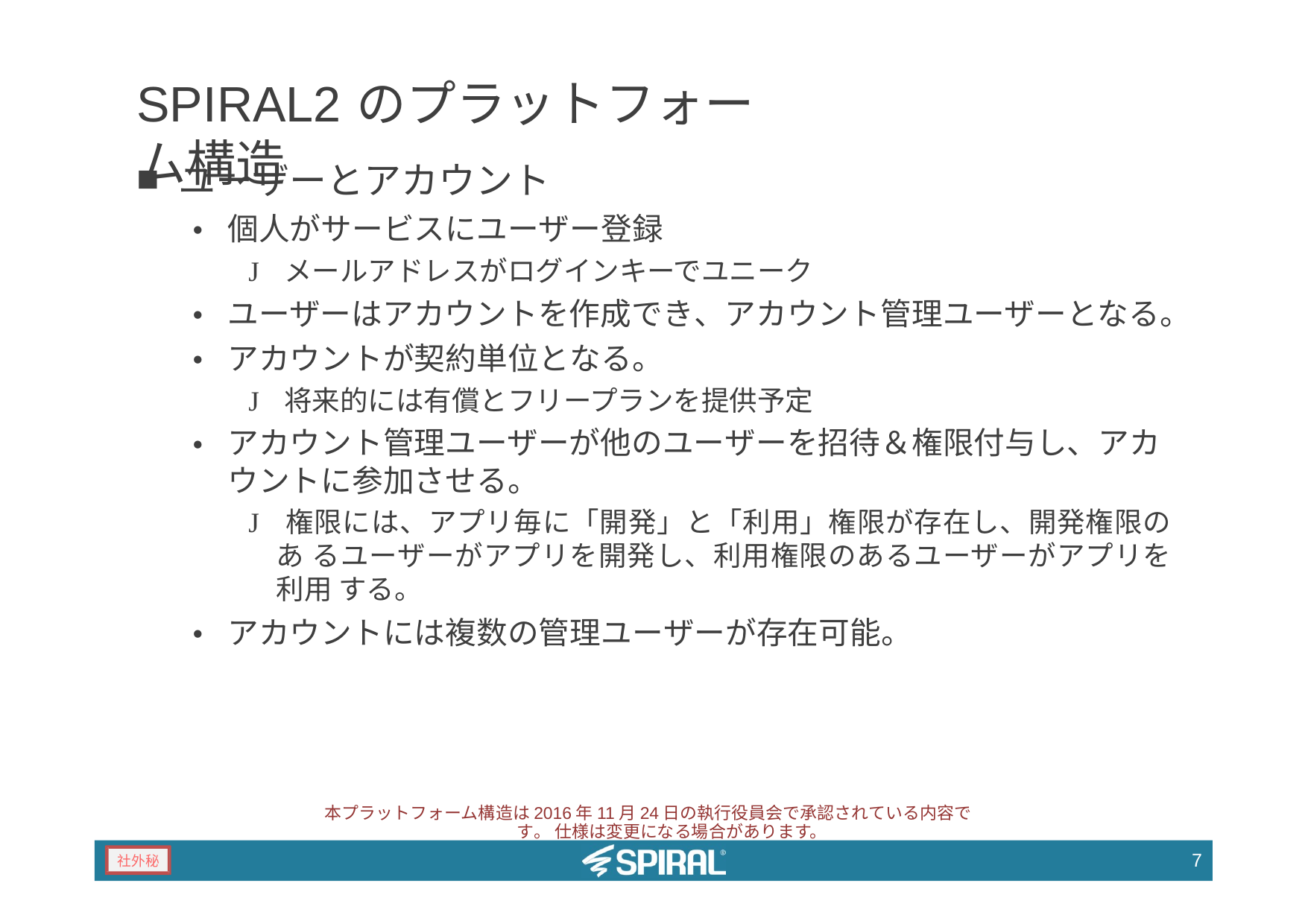

# SPIRAL2のプラットフォーム構造
ユーザーとアカウント
個人がサービスにユーザー登録
J メールアドレスがログインキーでユニーク
ユーザーはアカウントを作成でき、アカウント管理ユーザーとなる。
アカウントが契約単位となる。
J 将来的には有償とフリープランを提供予定
アカウント管理ユーザーが他のユーザーを招待＆権限付与し、アカ ウントに参加させる。
J 権限には、アプリ毎に「開発」と「利用」権限が存在し、開発権限のあ るユーザーがアプリを開発し、利用権限のあるユーザーがアプリを利用 する。
アカウントには複数の管理ユーザーが存在可能。
本プラットフォーム構造は2016年11月24日の執行役員会で承認されている内容です。 仕様は変更になる場合があります。
7
社外秘